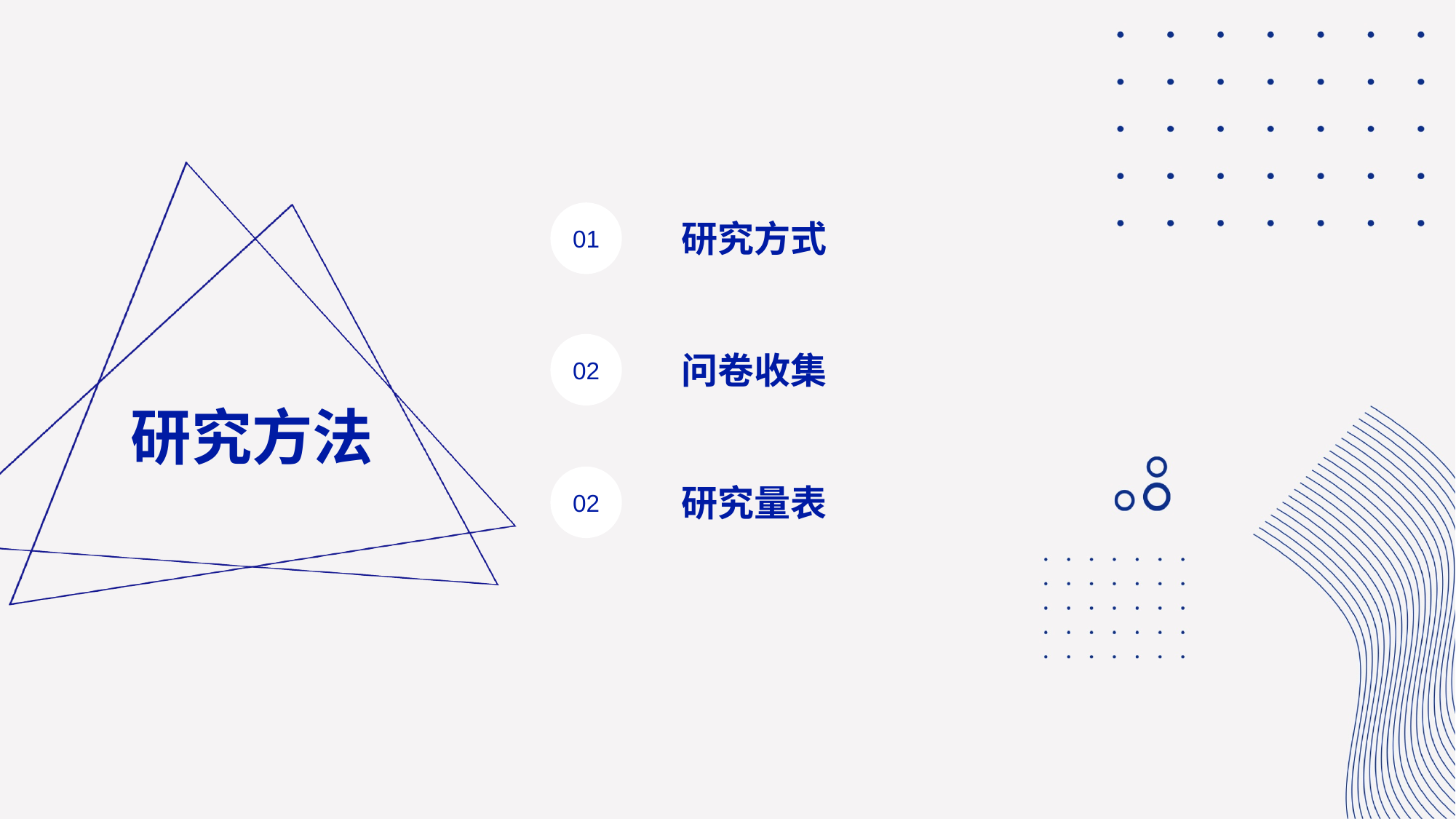

01
研究方式
02
问卷收集
研究方法
02
研究量表